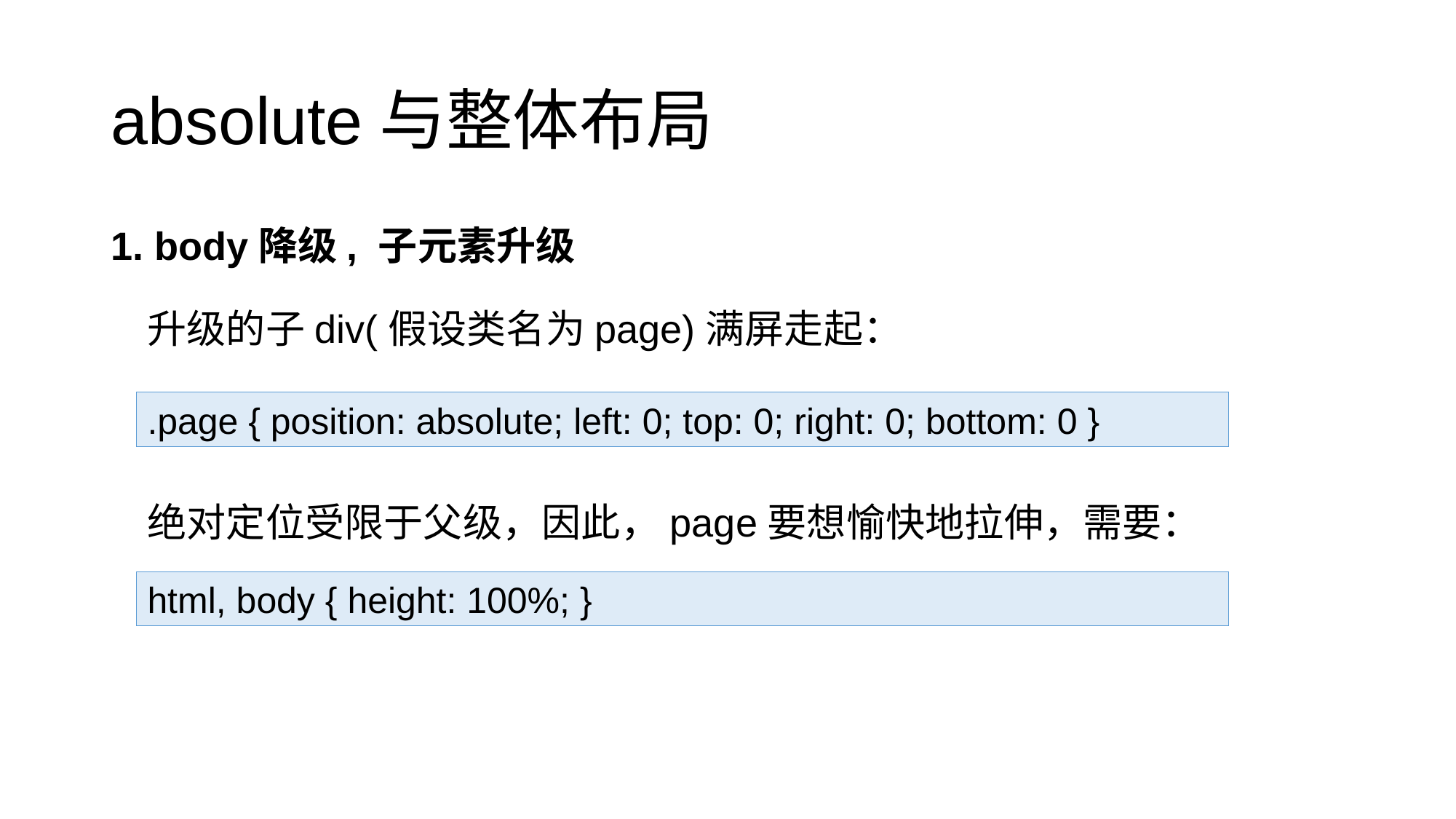

# absolute与整体布局
1. body降级, 子元素升级
升级的子div(假设类名为page)满屏走起：
.page { position: absolute; left: 0; top: 0; right: 0; bottom: 0 }
绝对定位受限于父级，因此，page要想愉快地拉伸，需要：
html, body { height: 100%; }